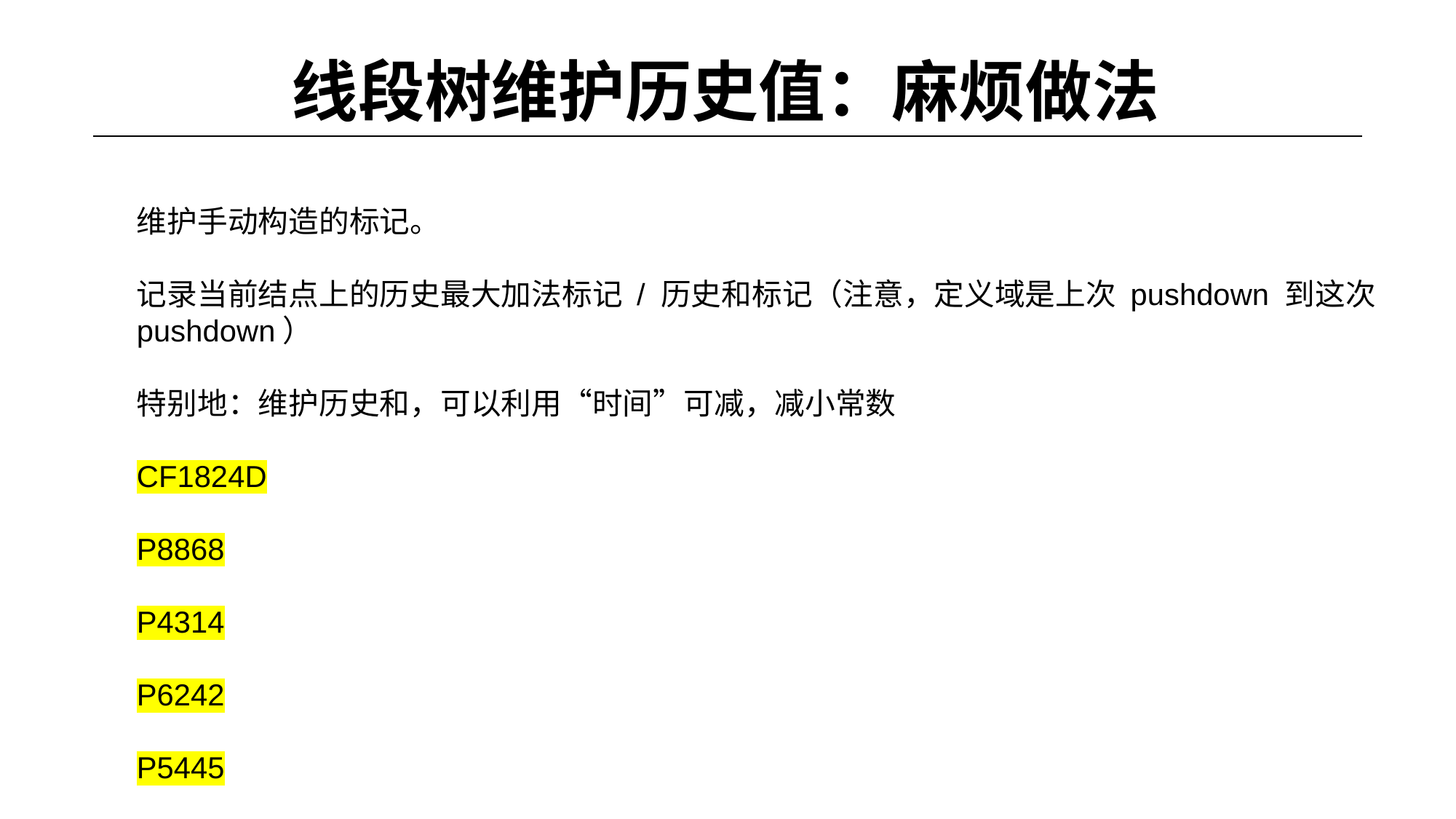

# 线段树维护历史值：麻烦做法
维护手动构造的标记。

记录当前结点上的历史最大加法标记 / 历史和标记（注意，定义域是上次 pushdown 到这次 pushdown）

特别地：维护历史和，可以利用“时间”可减，减小常数

CF1824D

P8868

P4314

P6242

P5445